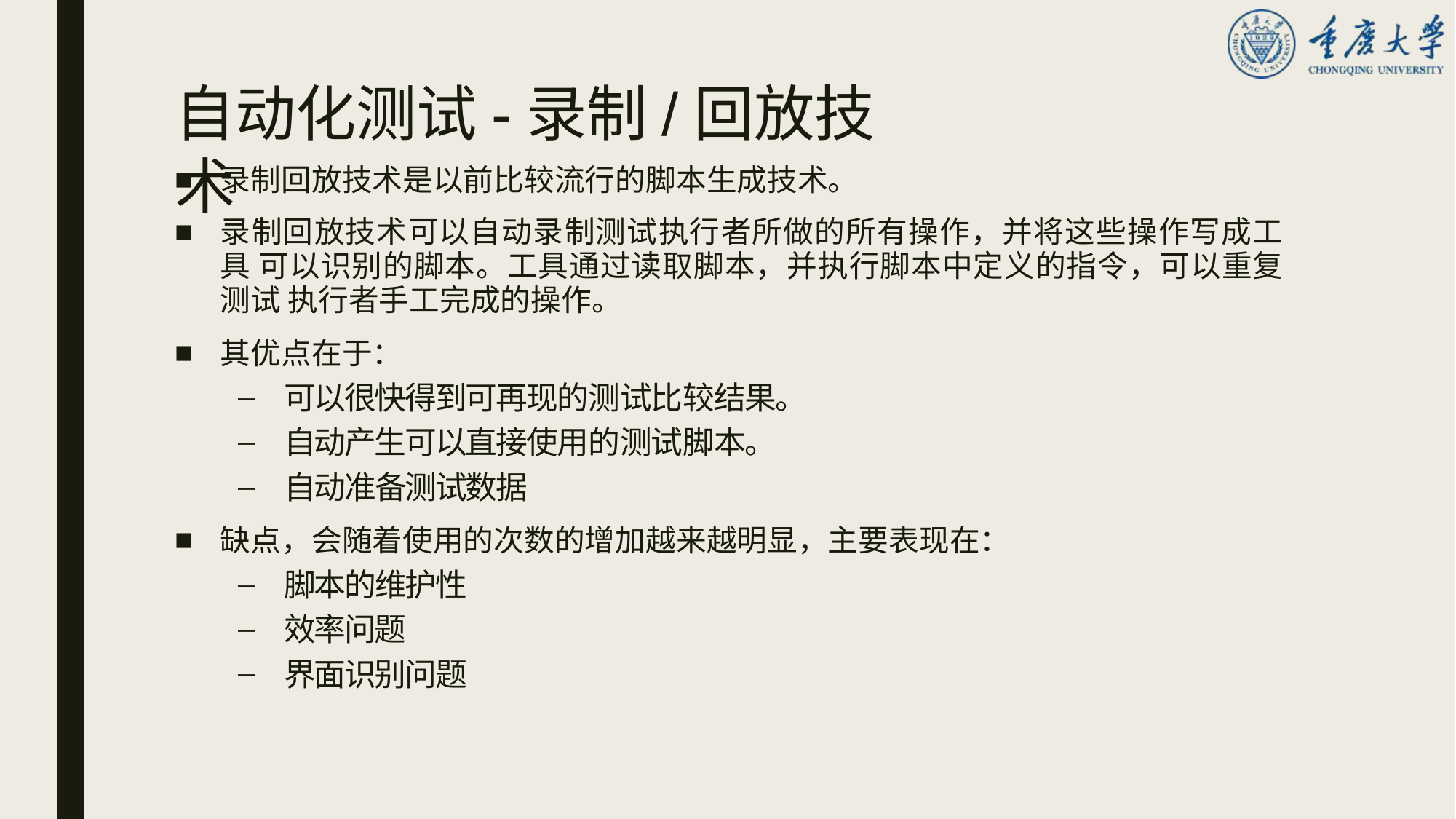

# 自动化测试-录制/回放技术
录制回放技术是以前比较流行的脚本生成技术。
录制回放技术可以自动录制测试执行者所做的所有操作，并将这些操作写成工具 可以识别的脚本。工具通过读取脚本，并执行脚本中定义的指令，可以重复测试 执行者手工完成的操作。
其优点在于：
可以很快得到可再现的测试比较结果。
自动产生可以直接使用的测试脚本。
自动准备测试数据
缺点，会随着使用的次数的增加越来越明显，主要表现在：
脚本的维护性
效率问题
界面识别问题